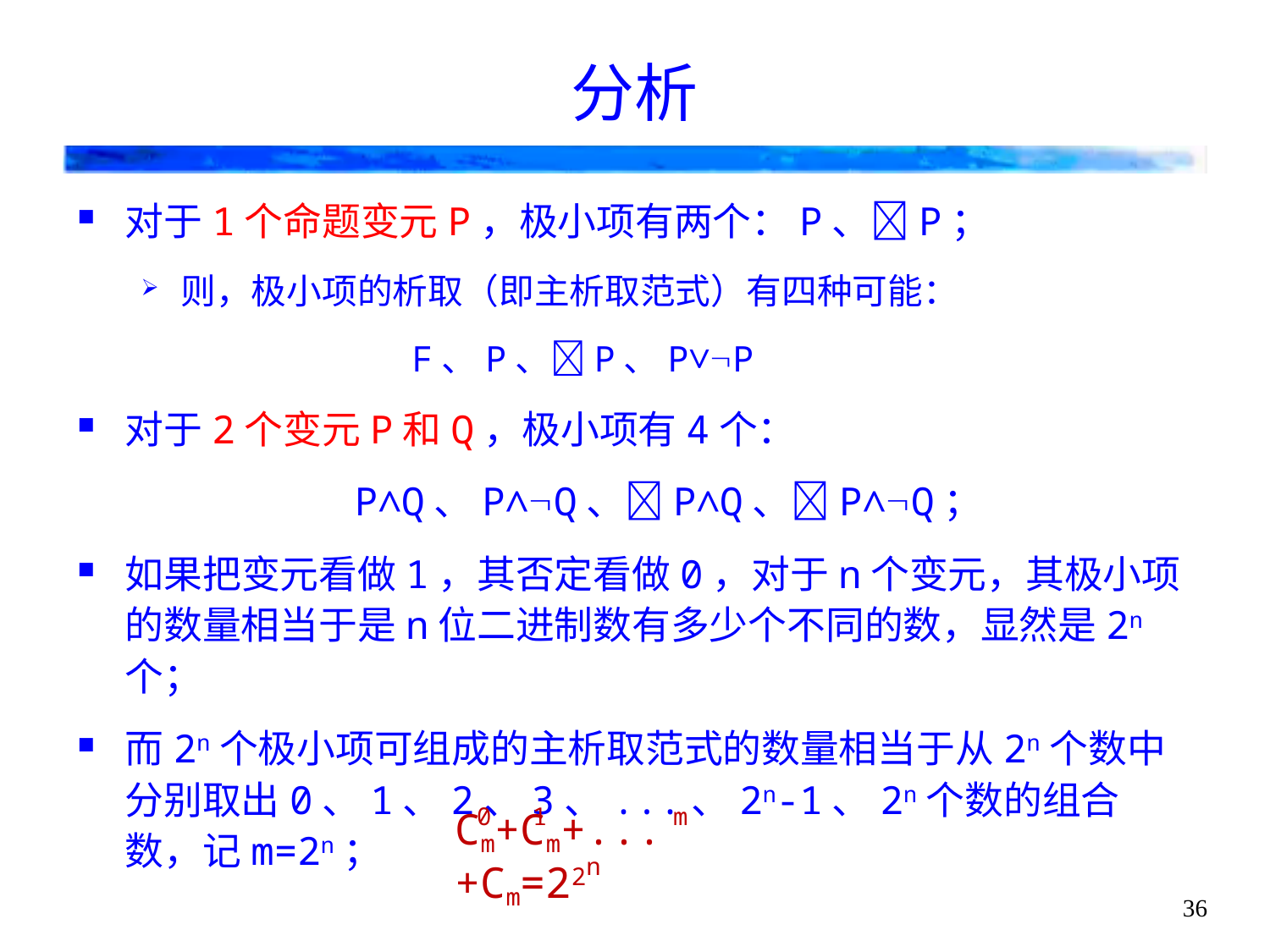

# 分析
对于1个命题变元P，极小项有两个：P、¬P；
则，极小项的析取（即主析取范式）有四种可能：
F、P、¬P、P∨¬P
对于2个变元P和Q，极小项有4个：
P∧Q、P∧¬Q、¬P∧Q、¬P∧¬Q；
如果把变元看做1，其否定看做0，对于n个变元，其极小项的数量相当于是n位二进制数有多少个不同的数，显然是2n个；
而2n个极小项可组成的主析取范式的数量相当于从2n个数中分别取出0、1、2、3、...、2n-1、2n个数的组合数，记m=2n；
0
1
m
Cm+Cm+...+Cm=22n
36